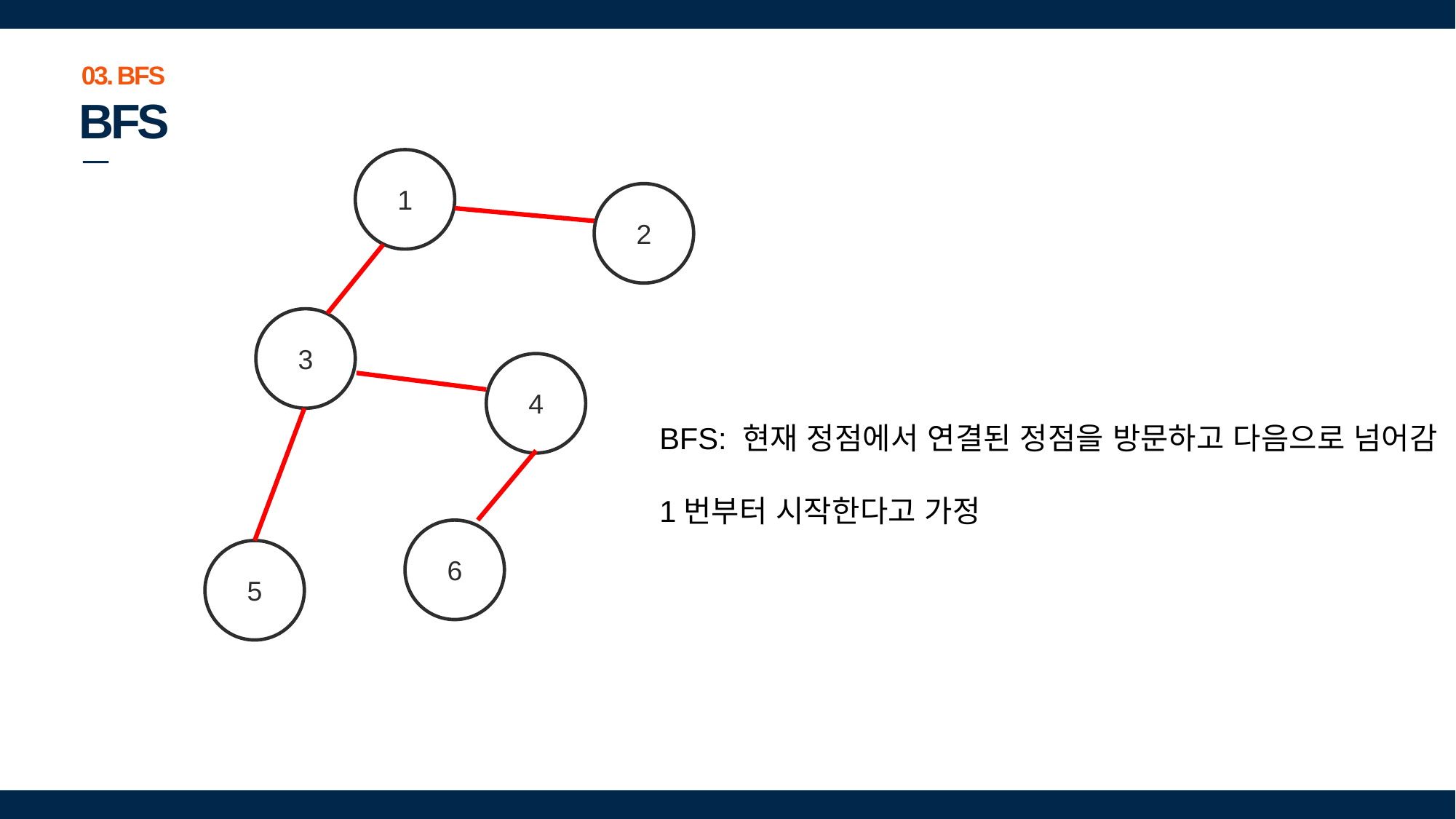

03. BFS

BFS
1
2
3
4
BFS: 현재 정점에서 연결된 정점을 방문하고 다음으로 넘어감

1번부터 시작한다고 가정
6
5